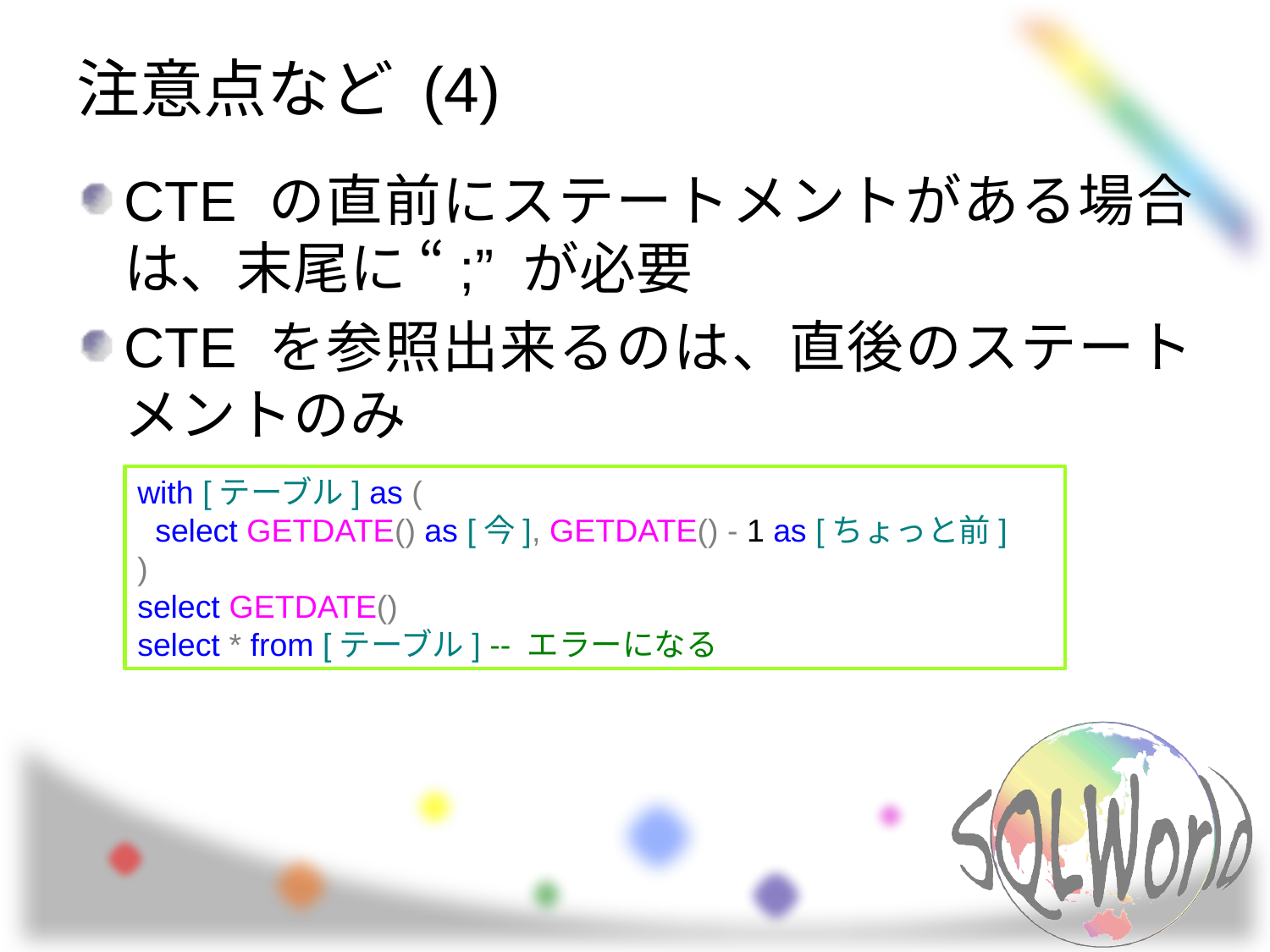

# 注意点など (4)
CTE の直前にステートメントがある場合は、末尾に “;” が必要
CTE を参照出来るのは、直後のステートメントのみ

with [テーブル] as (
  select GETDATE() as [今], GETDATE() - 1 as [ちょっと前]
)
select GETDATE()
select * from [テーブル] -- エラーになる